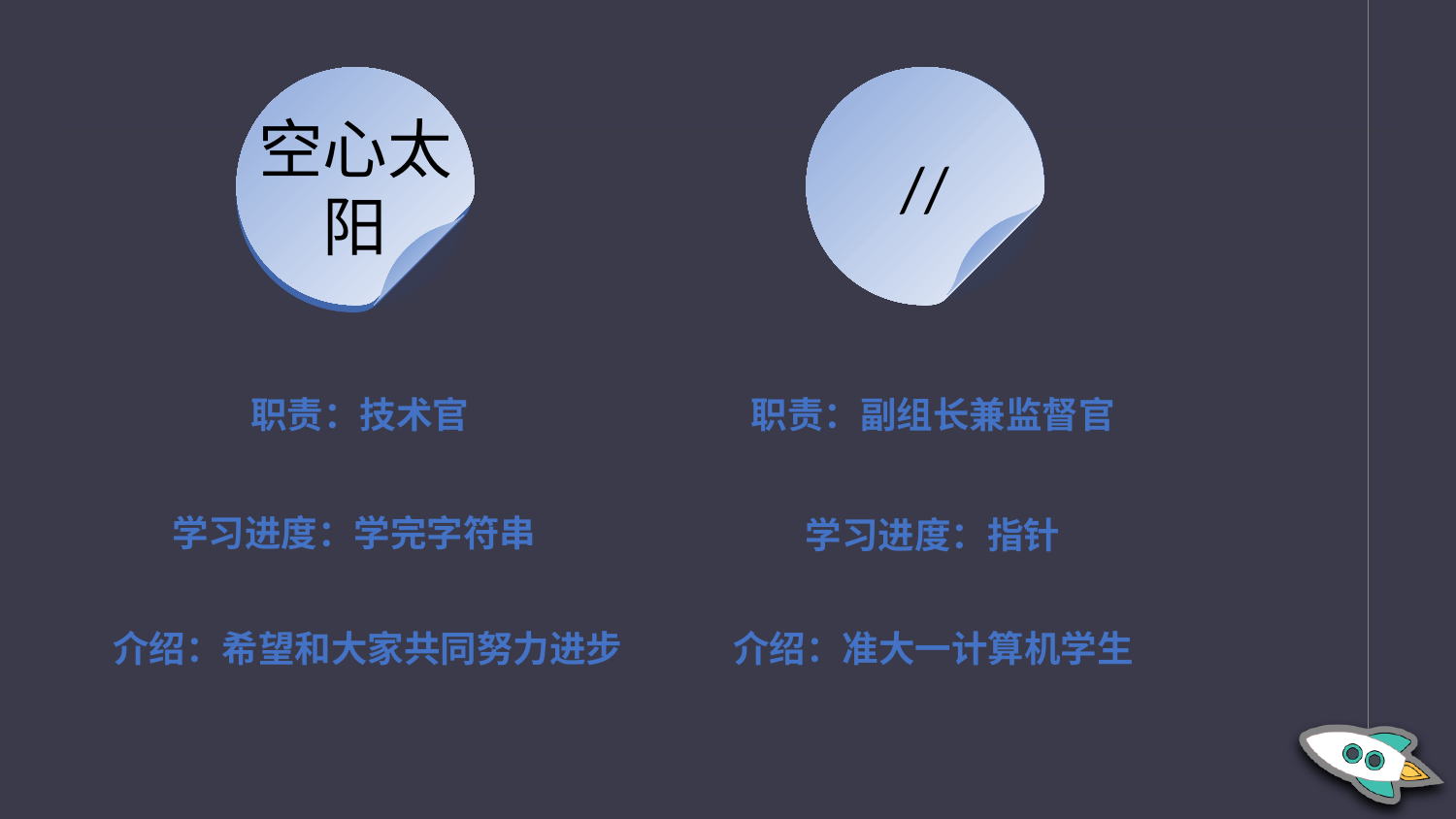

//

空心太阳

职责：技术官
职责：副组长兼监督官
学习进度：学完字符串
学习进度：指针
介绍：希望和大家共同努力进步
介绍：准大一计算机学生